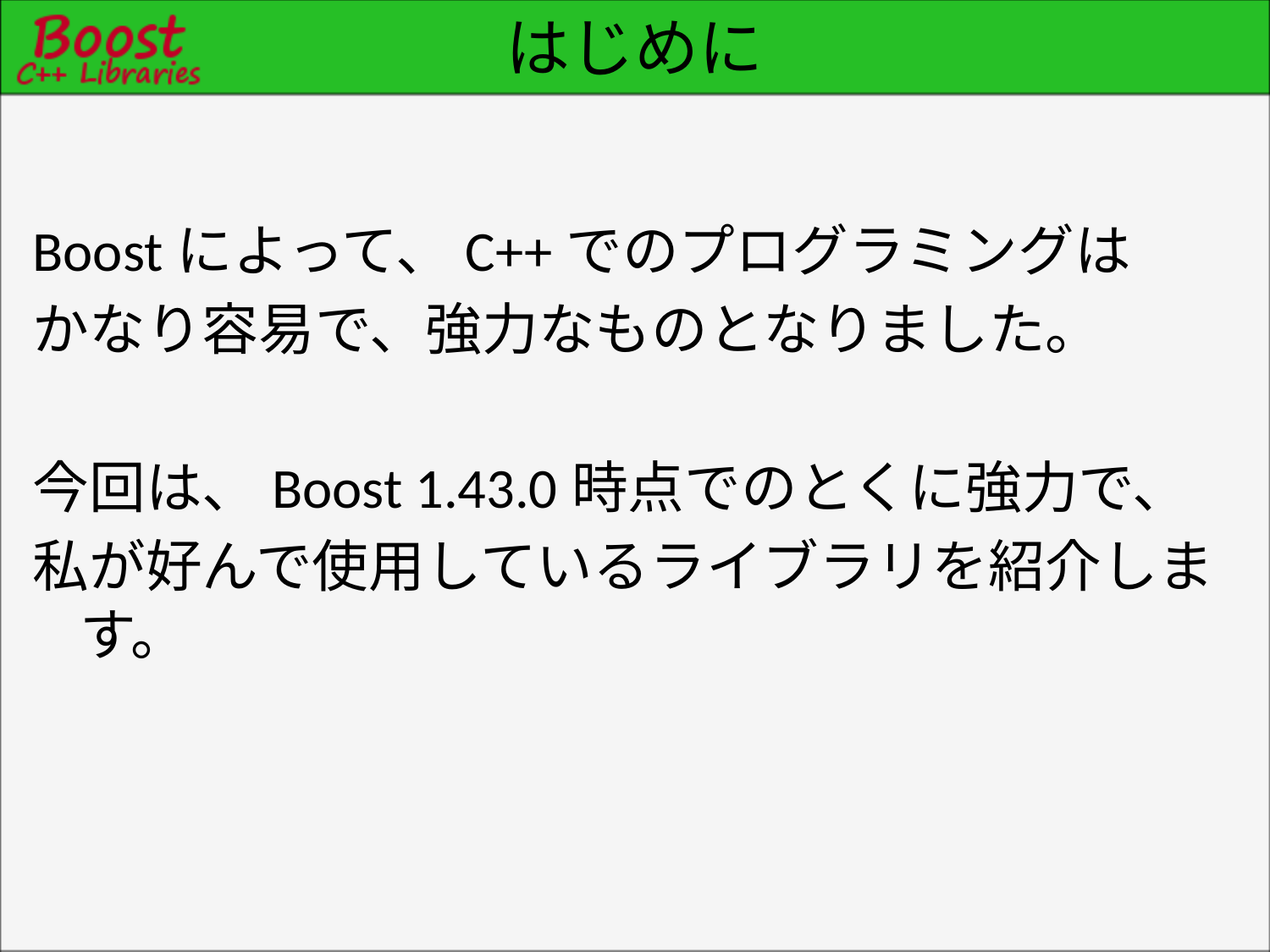

# はじめに
Boostによって、C++でのプログラミングは
かなり容易で、強力なものとなりました。

今回は、Boost 1.43.0時点でのとくに強力で、
私が好んで使用しているライブラリを紹介します。